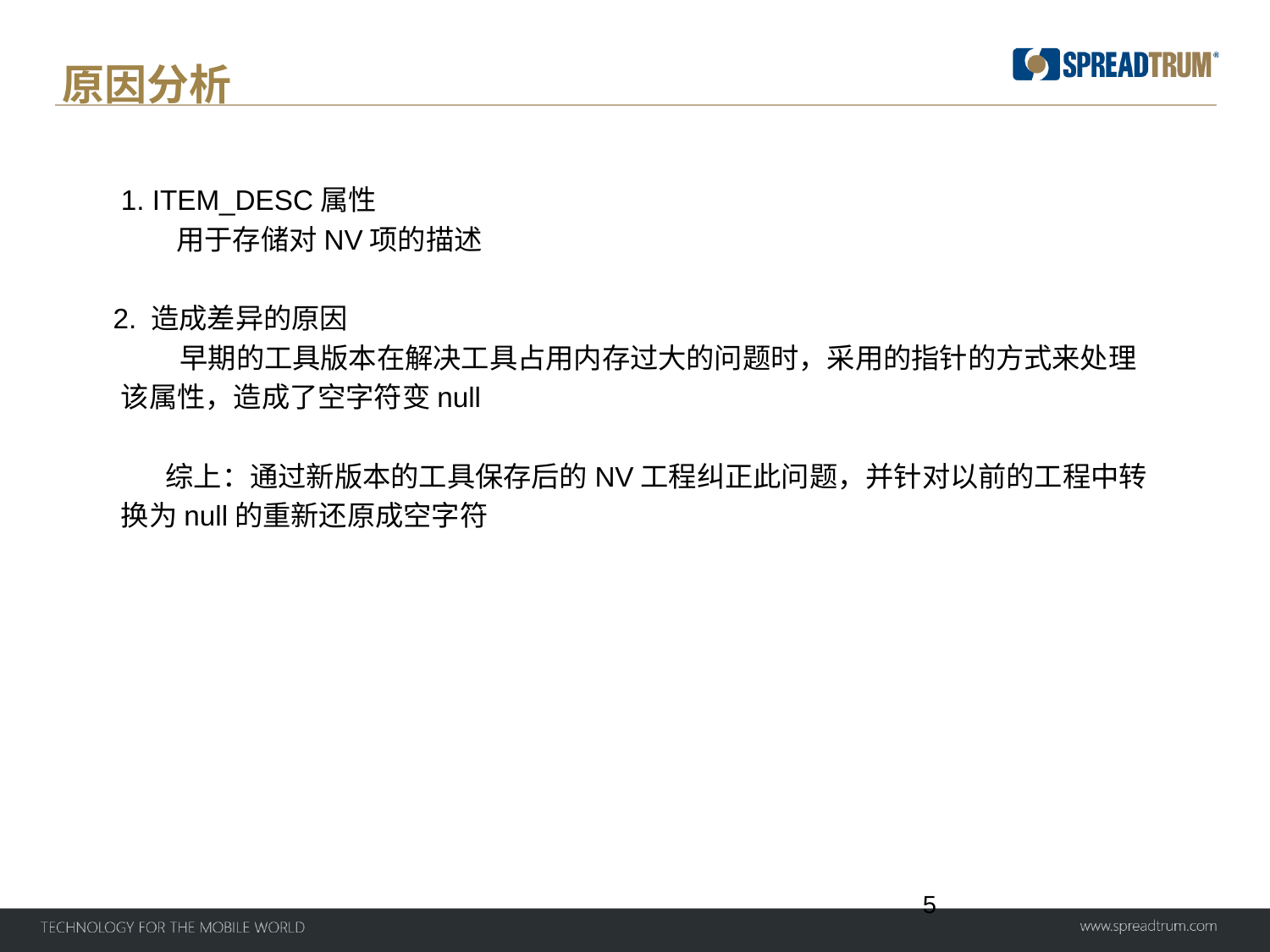

# 原因分析
1. ITEM_DESC属性
用于存储对NV项的描述

2. 造成差异的原因
	  早期的工具版本在解决工具占用内存过大的问题时，采用的指针的方式来处理
该属性，造成了空字符变null

      综上：通过新版本的工具保存后的NV工程纠正此问题，并针对以前的工程中转
换为null的重新还原成空字符

5